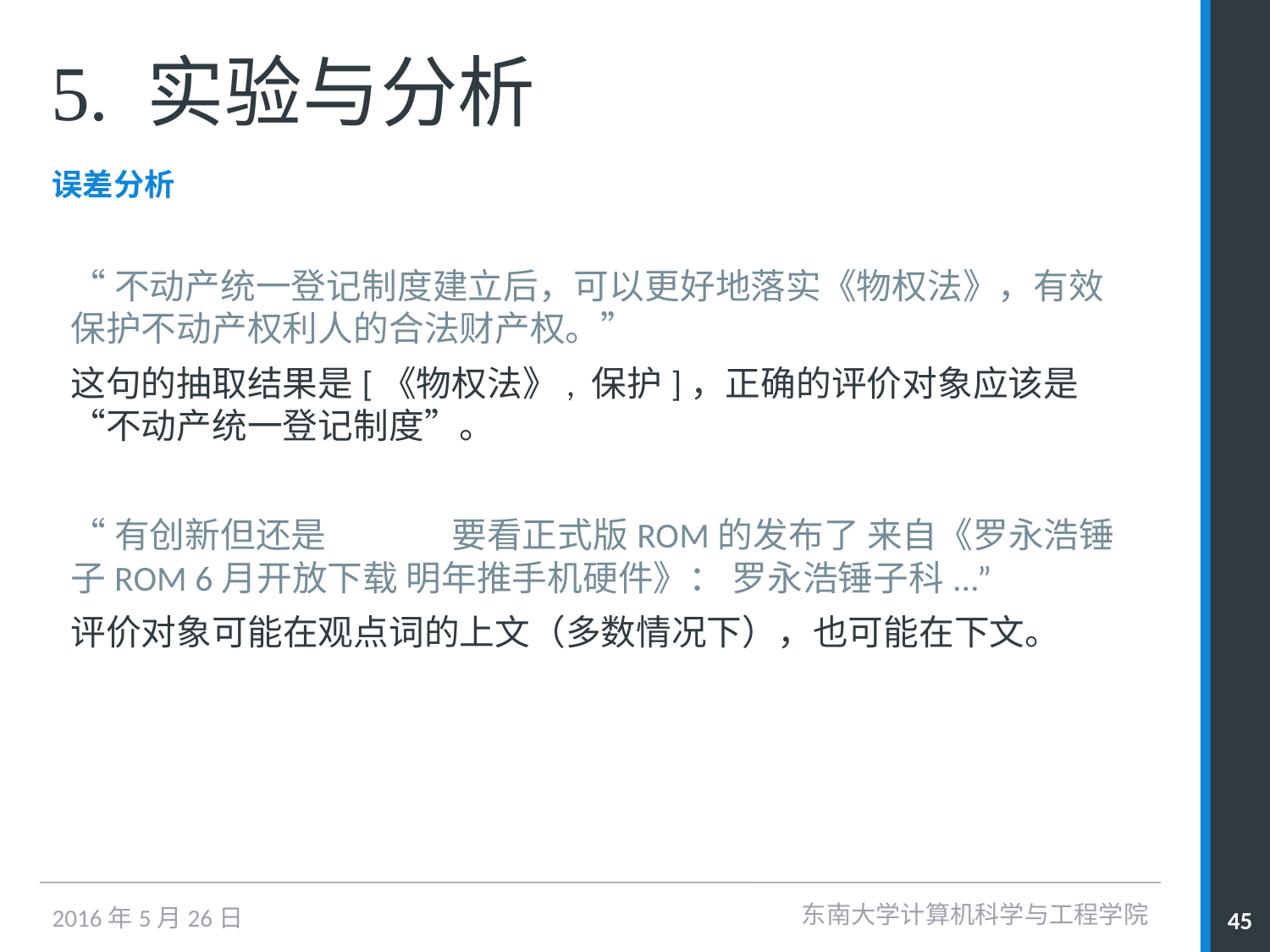

# 5. 实验与分析
误差分析
“不动产统一登记制度建立后，可以更好地落实《物权法》，有效保护不动产权利人的合法财产权。”
这句的抽取结果是[《物权法》, 保护]，正确的评价对象应该是“不动产统一登记制度”。

“有创新但还是	要看正式版ROM的发布了 来自《罗永浩锤子ROM 6月开放下载 明年推手机硬件》： 罗永浩锤子科...”
评价对象可能在观点词的上文（多数情况下），也可能在下文。
东南大学计算机科学与工程学院
45